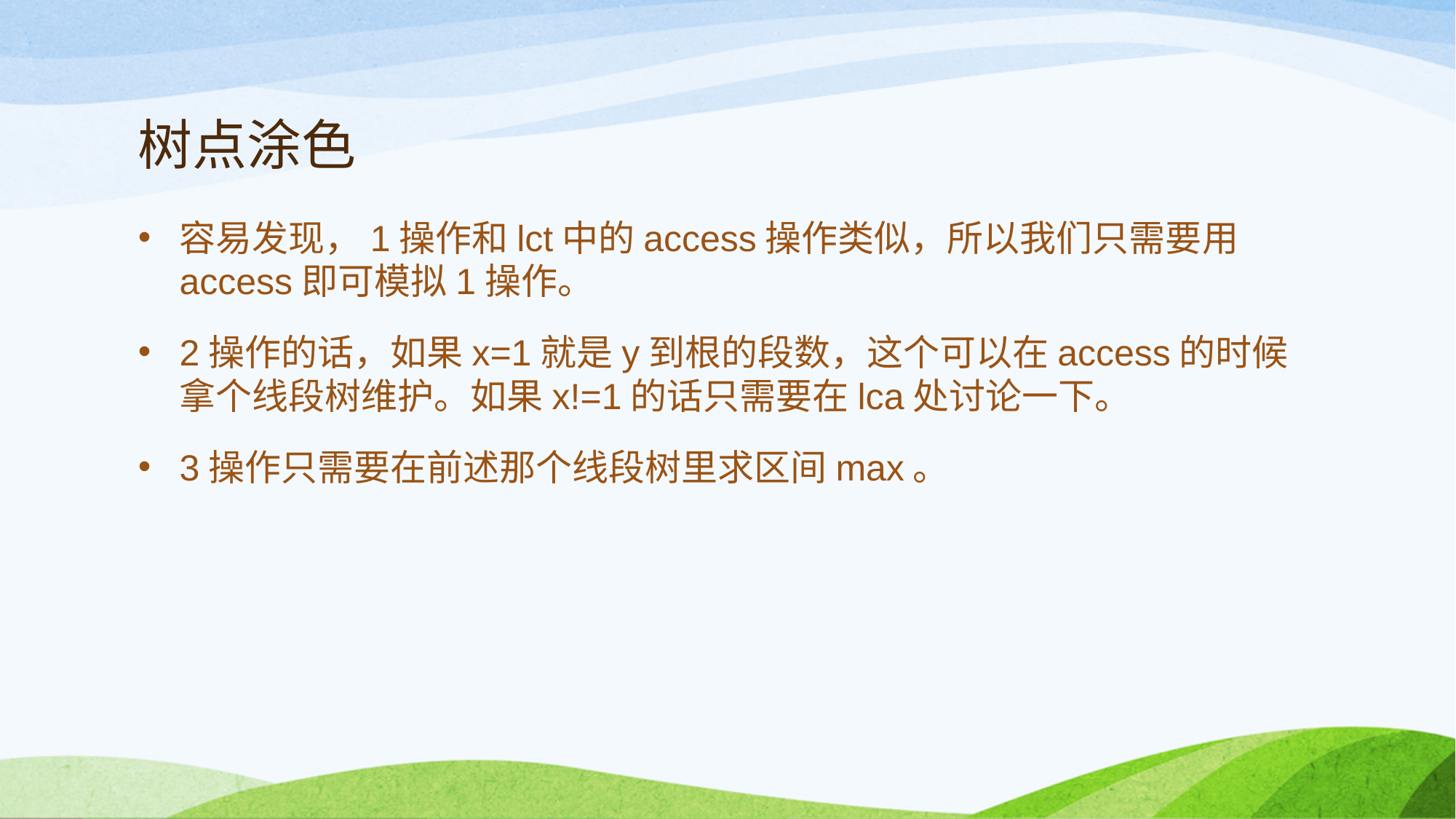

# 树点涂色
容易发现，1操作和lct中的access操作类似，所以我们只需要用access即可模拟1操作。
2操作的话，如果x=1就是y到根的段数，这个可以在access的时候拿个线段树维护。如果x!=1的话只需要在lca处讨论一下。
3操作只需要在前述那个线段树里求区间max。